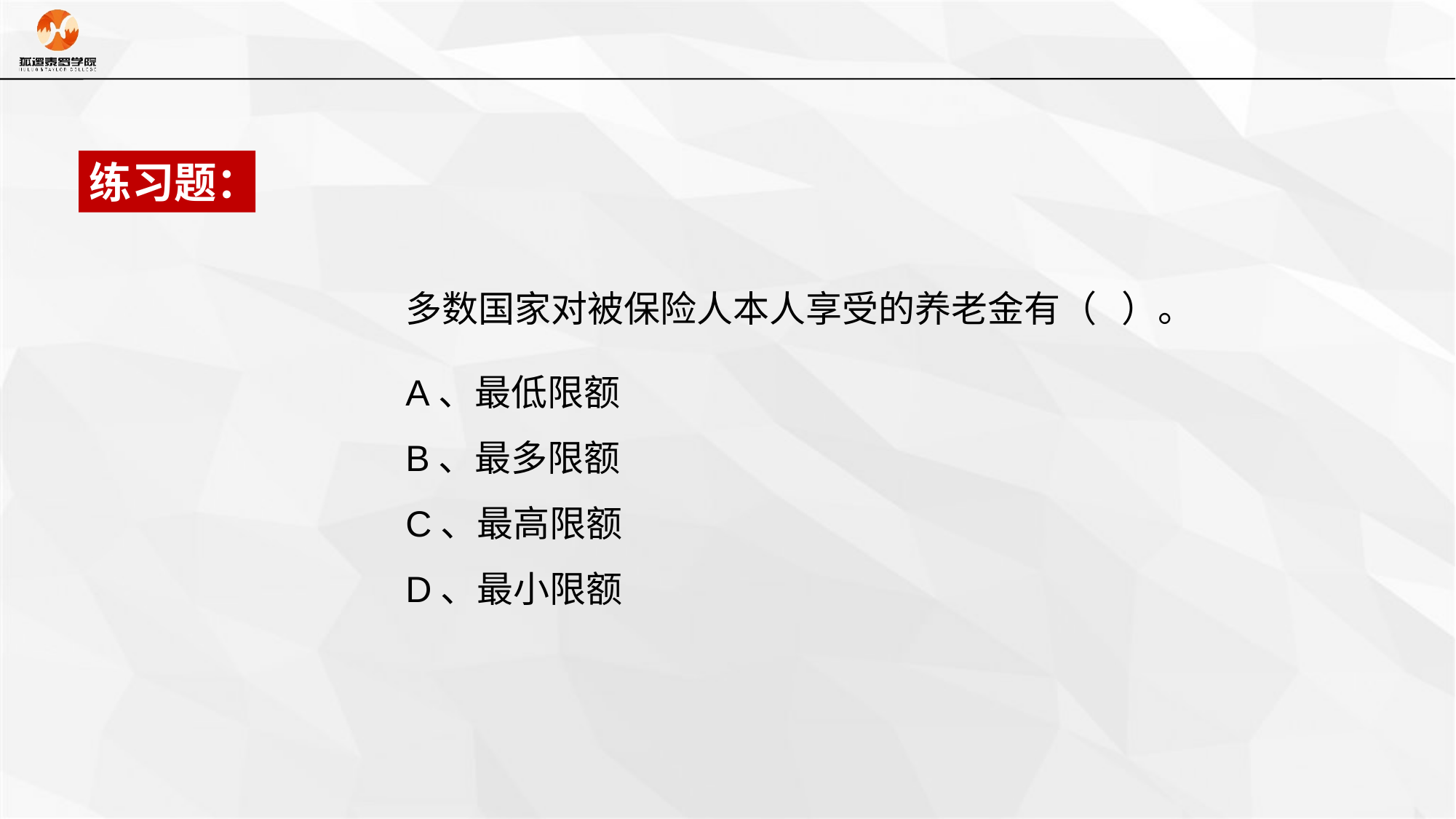

练习题：
多数国家对被保险人本人享受的养老金有（   ）。
A、最低限额
B、最多限额
C、最高限额
D、最小限额